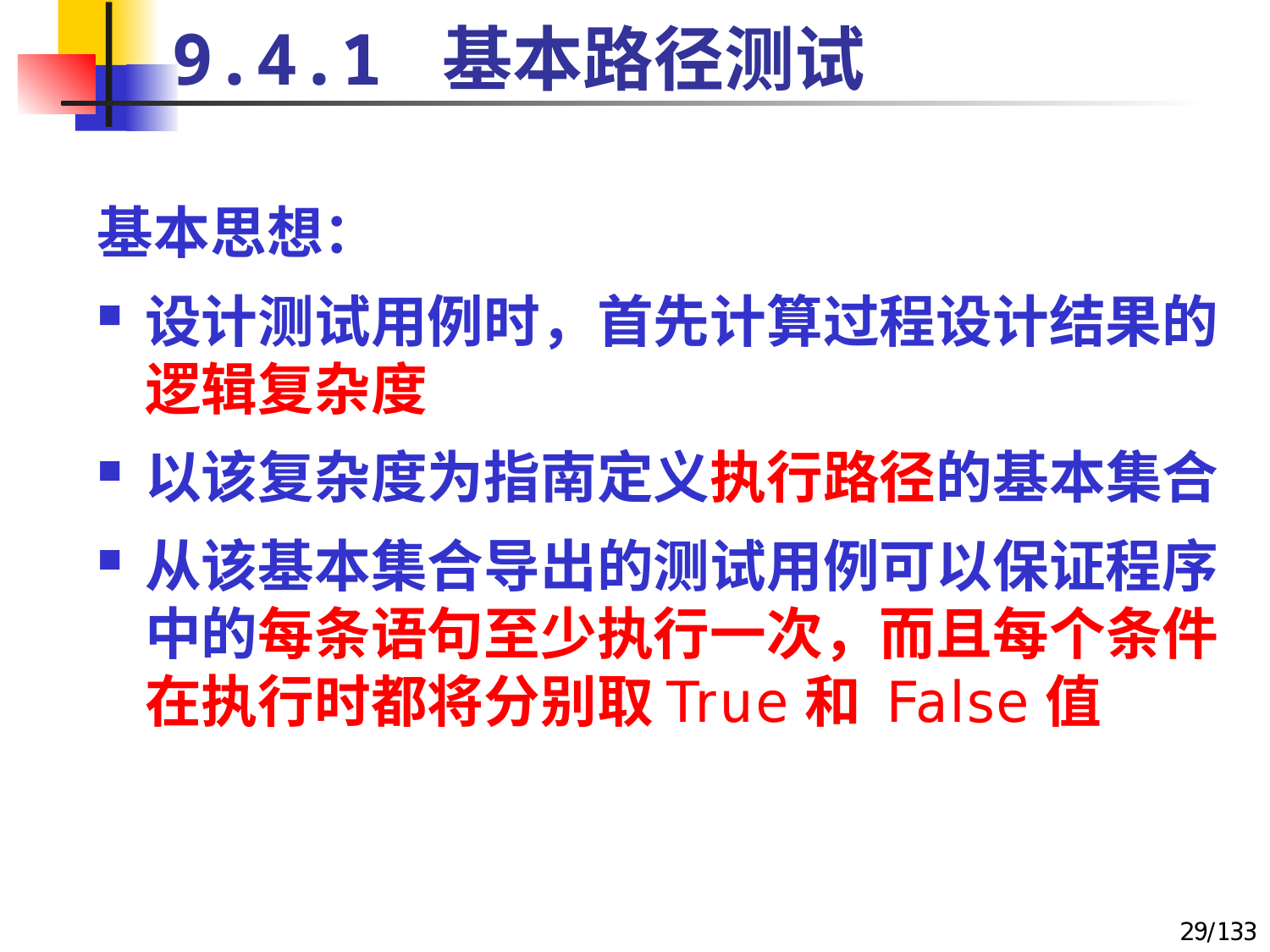

# 9.4.1 基本路径测试
基本思想：
设计测试用例时，首先计算过程设计结果的逻辑复杂度
以该复杂度为指南定义执行路径的基本集合
从该基本集合导出的测试用例可以保证程序中的每条语句至少执行一次，而且每个条件在执行时都将分别取True和 False值

29/133